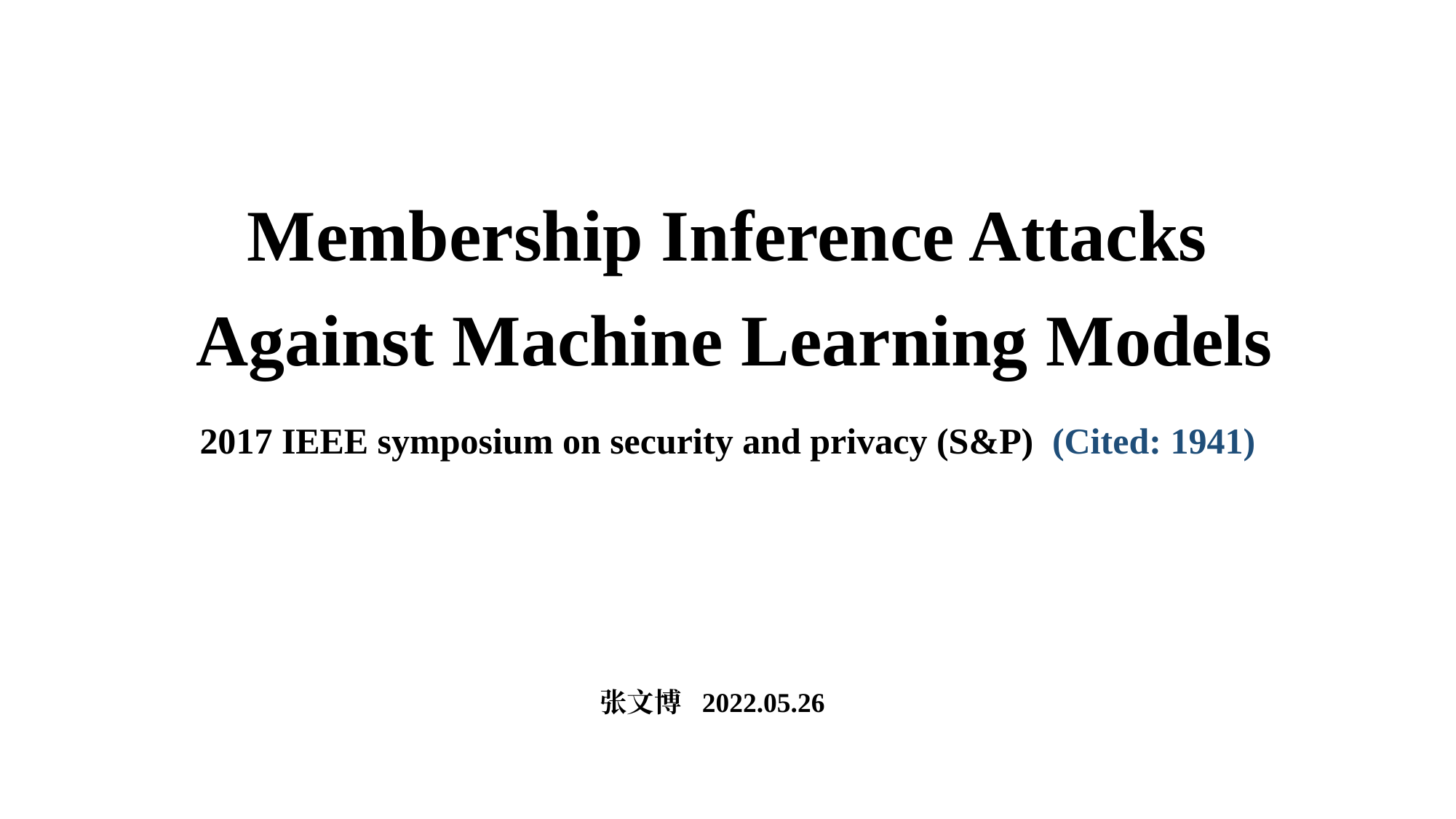

# Membership Inference Attacks Against Machine Learning Models
2017 IEEE symposium on security and privacy (S&P)  (Cited: 1941)
张文博  2022.05.26